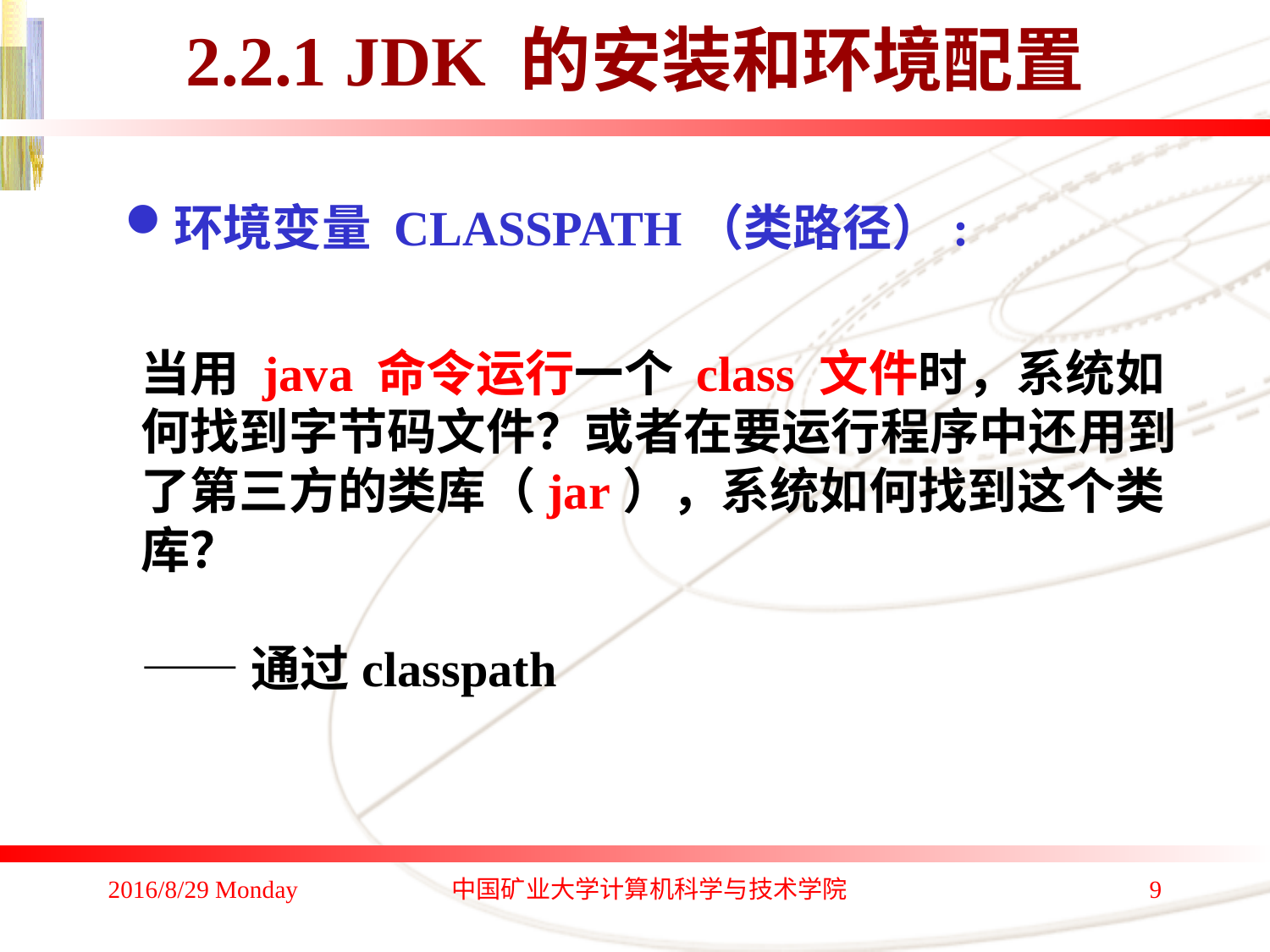

# 2.2.1 JDK 的安装和环境配置
环境变量 CLASSPATH（类路径）:

当用 java 命令运行一个 class 文件时，系统如何找到字节码文件？或者在要运行程序中还用到了第三方的类库（jar），系统如何找到这个类库？

——通过classpath

2016/8/29 Monday
中国矿业大学计算机科学与技术学院
9